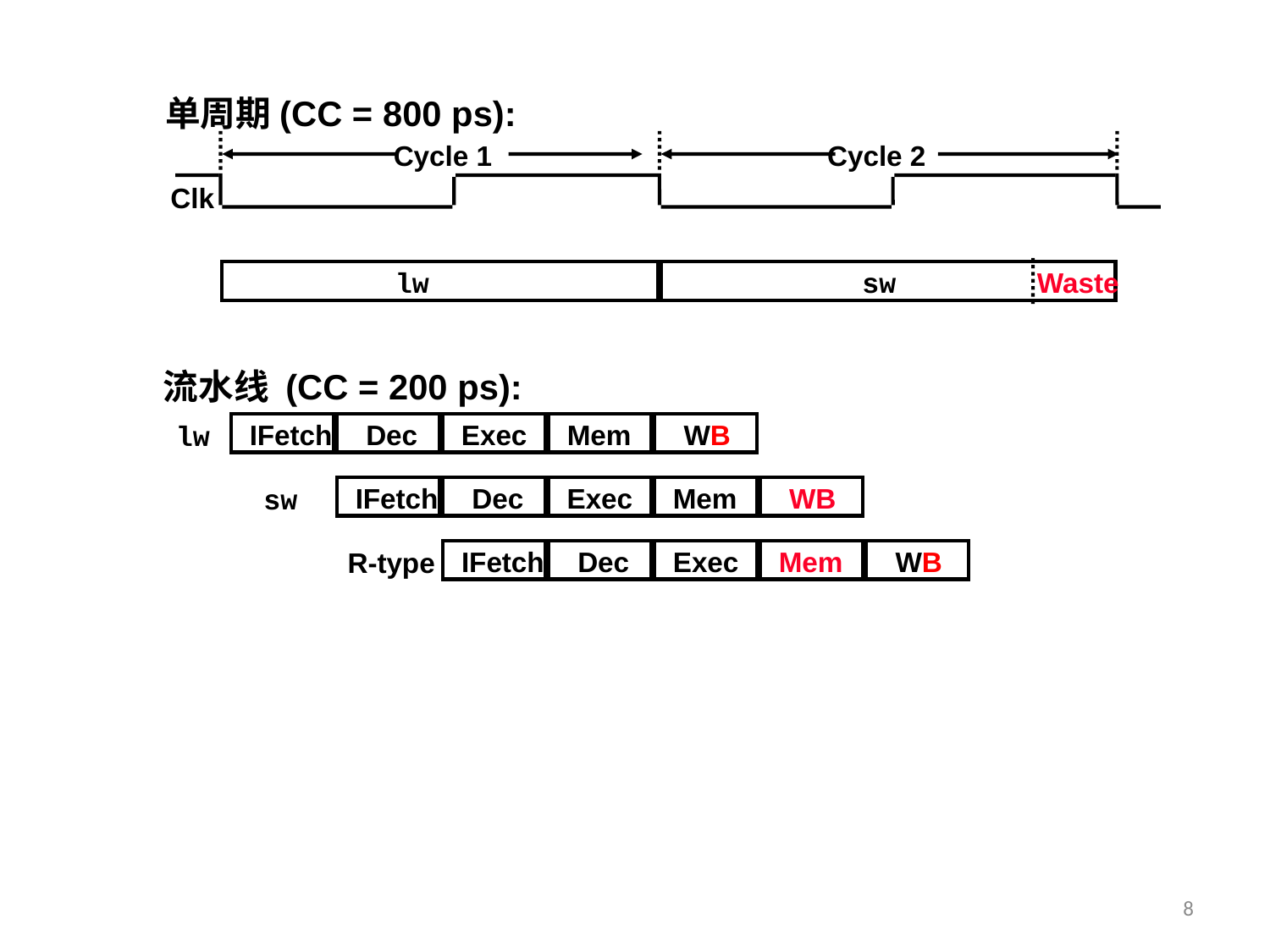

单周期(CC = 800 ps):

Cycle 1
Cycle 2

Clk

lw
sw
Waste

流水线 (CC = 200 ps):
IFetch

Dec

Exec

Mem

WB

lw
IFetch

Dec

Exec

Mem

WB

sw
IFetch

Dec

Exec

Mem

WB

R-type
8